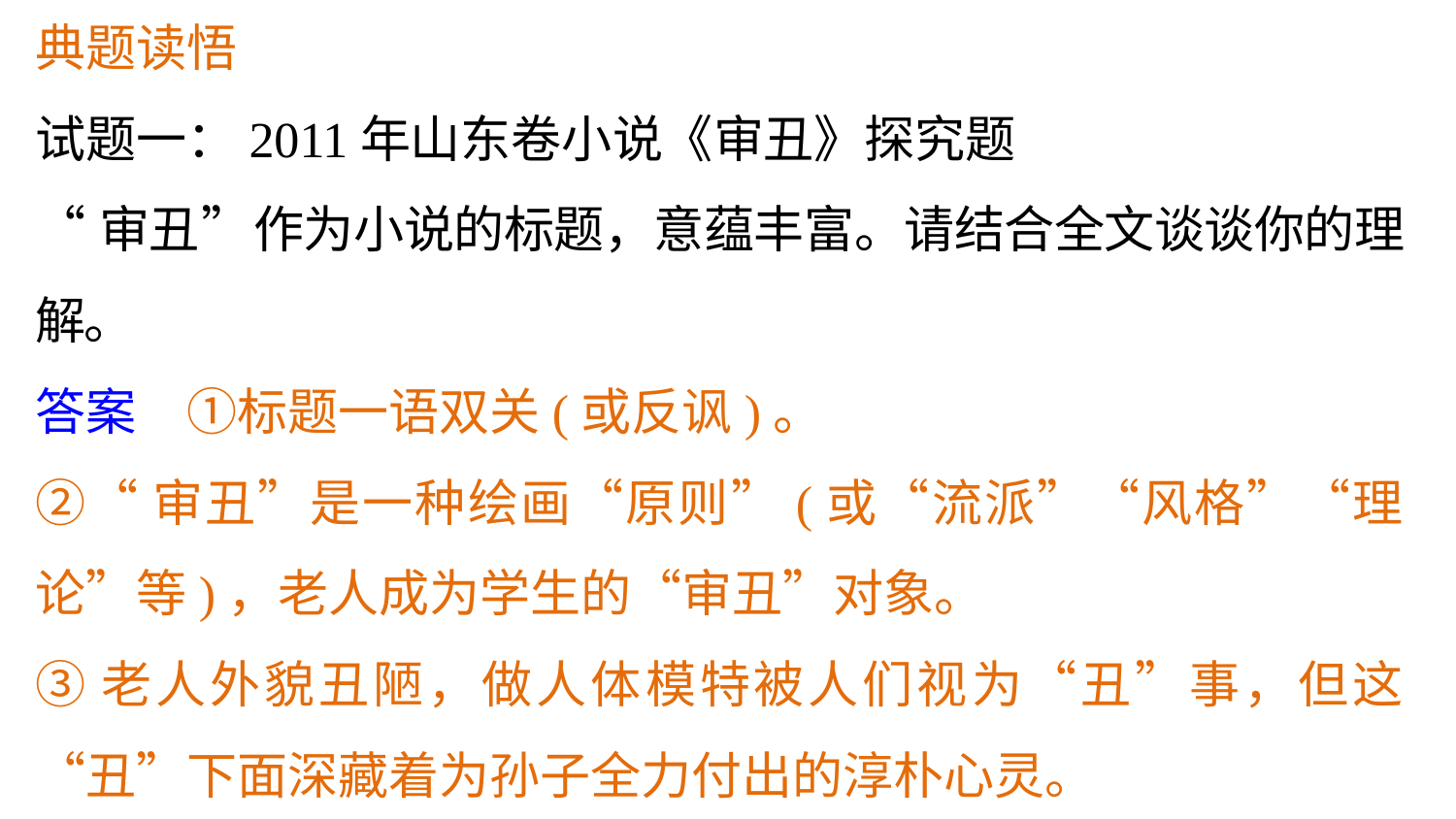

典题读悟
试题一：2011年山东卷小说《审丑》探究题
“审丑”作为小说的标题，意蕴丰富。请结合全文谈谈你的理解。
答案　①标题一语双关(或反讽)。
②“审丑”是一种绘画“原则”(或“流派”“风格”“理论”等)，老人成为学生的“审丑”对象。
③老人外貌丑陋，做人体模特被人们视为“丑”事，但这“丑”下面深藏着为孙子全力付出的淳朴心灵。
④小臭儿不孝(或“忘恩负义”)，嫌弃爷爷，是真正的“丑”。